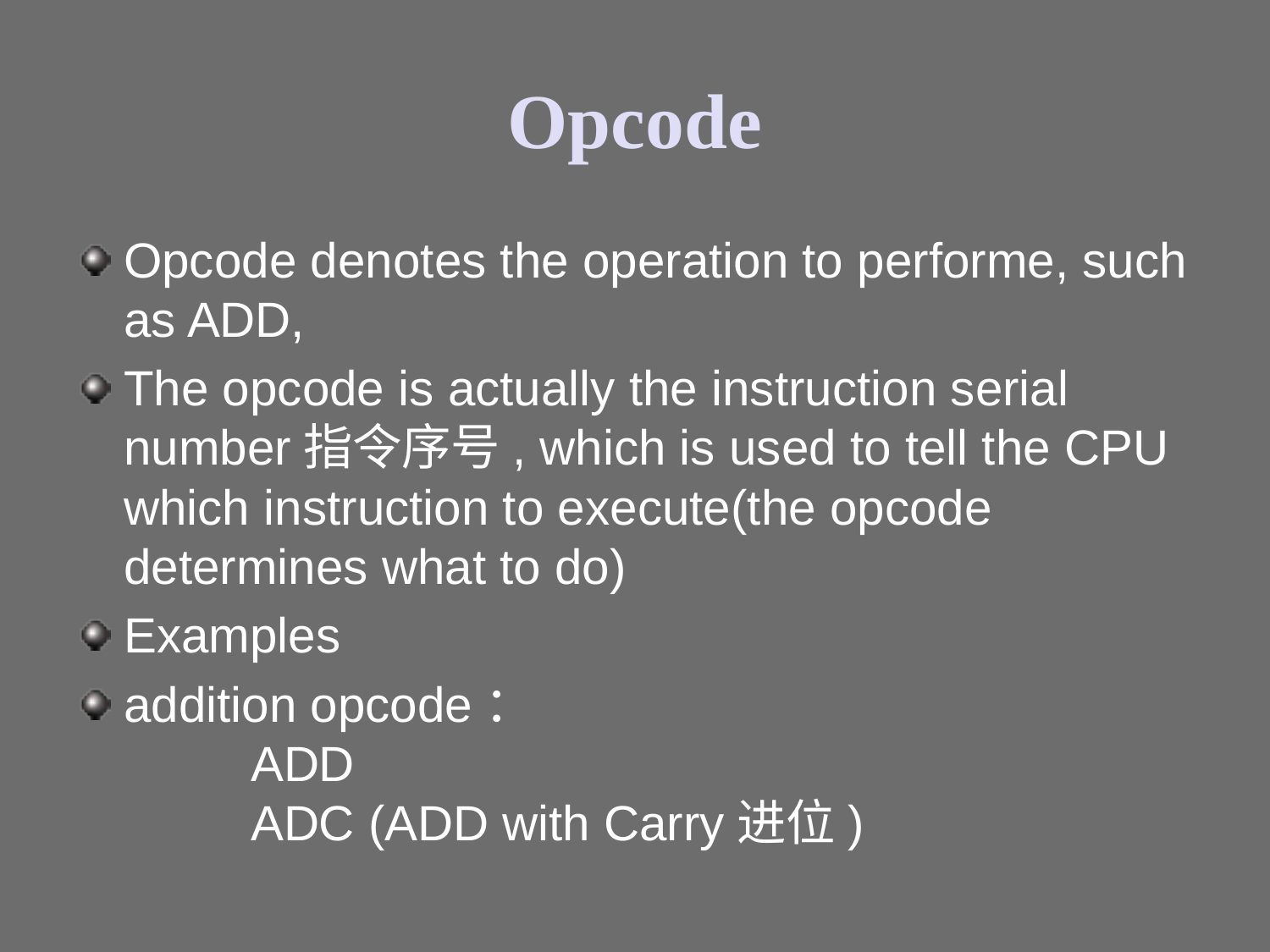

# Opcode
Opcode denotes the operation to performe, such as ADD,
The opcode is actually the instruction serial number指令序号, which is used to tell the CPU which instruction to execute(the opcode determines what to do)
Examples
addition opcode：
	ADD
	ADC (ADD with Carry进位)